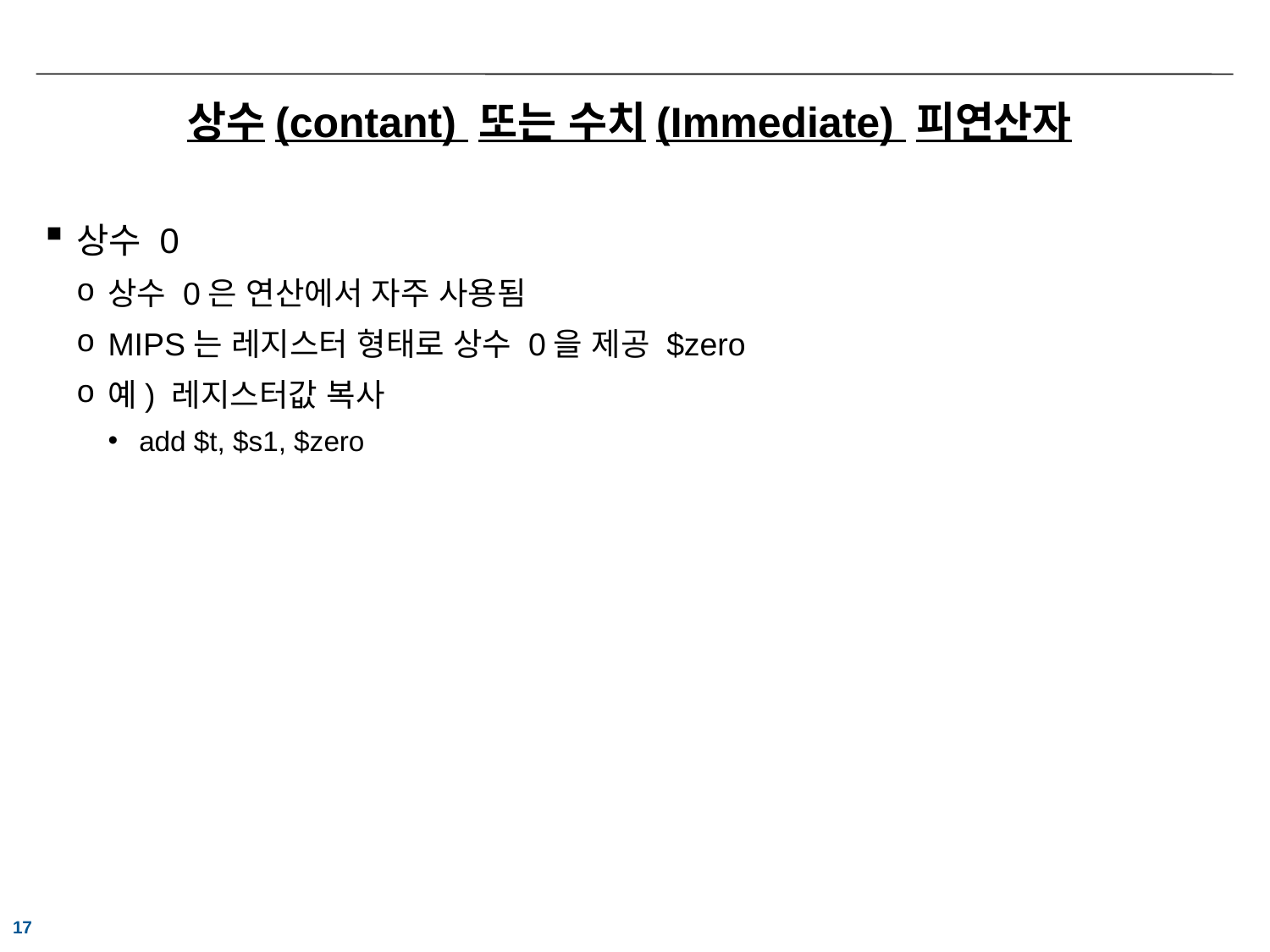

# 상수(contant) 또는 수치(Immediate) 피연산자
상수 0
상수 0은 연산에서 자주 사용됨
MIPS는 레지스터 형태로 상수 0을 제공 $zero
예) 레지스터값 복사
add $t, $s1, $zero
17